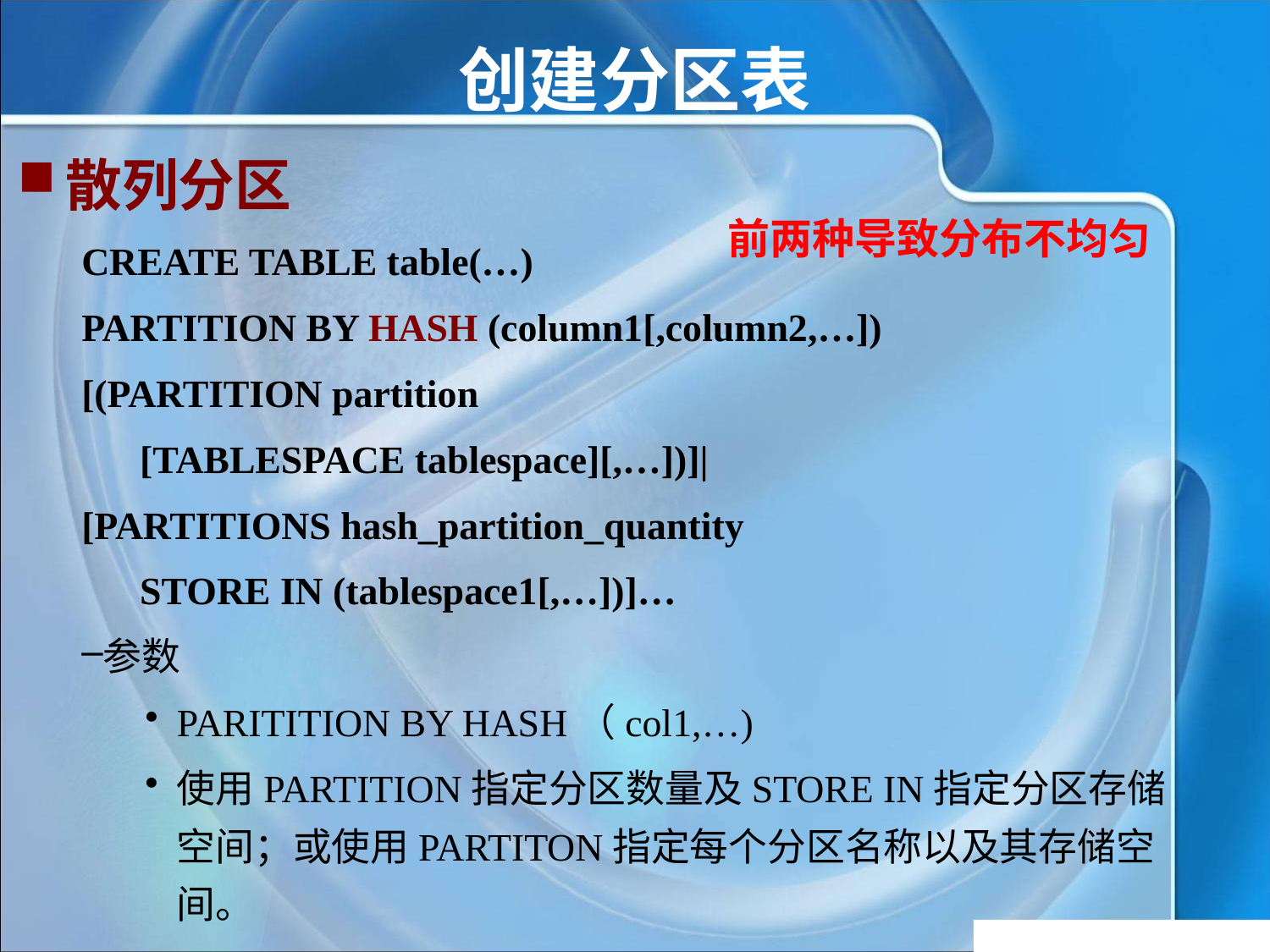

# 创建分区表
散列分区
CREATE TABLE table(…)
PARTITION BY HASH (column1[,column2,…])
[(PARTITION partition
      [TABLESPACE tablespace][,…])]|
[PARTITIONS hash_partition_quantity
      STORE IN (tablespace1[,…])]…
参数
PARITITION BY HASH（col1,…)
使用PARTITION指定分区数量及STORE IN指定分区存储空间；或使用PARTITON指定每个分区名称以及其存储空间。
前两种导致分布不均匀
146